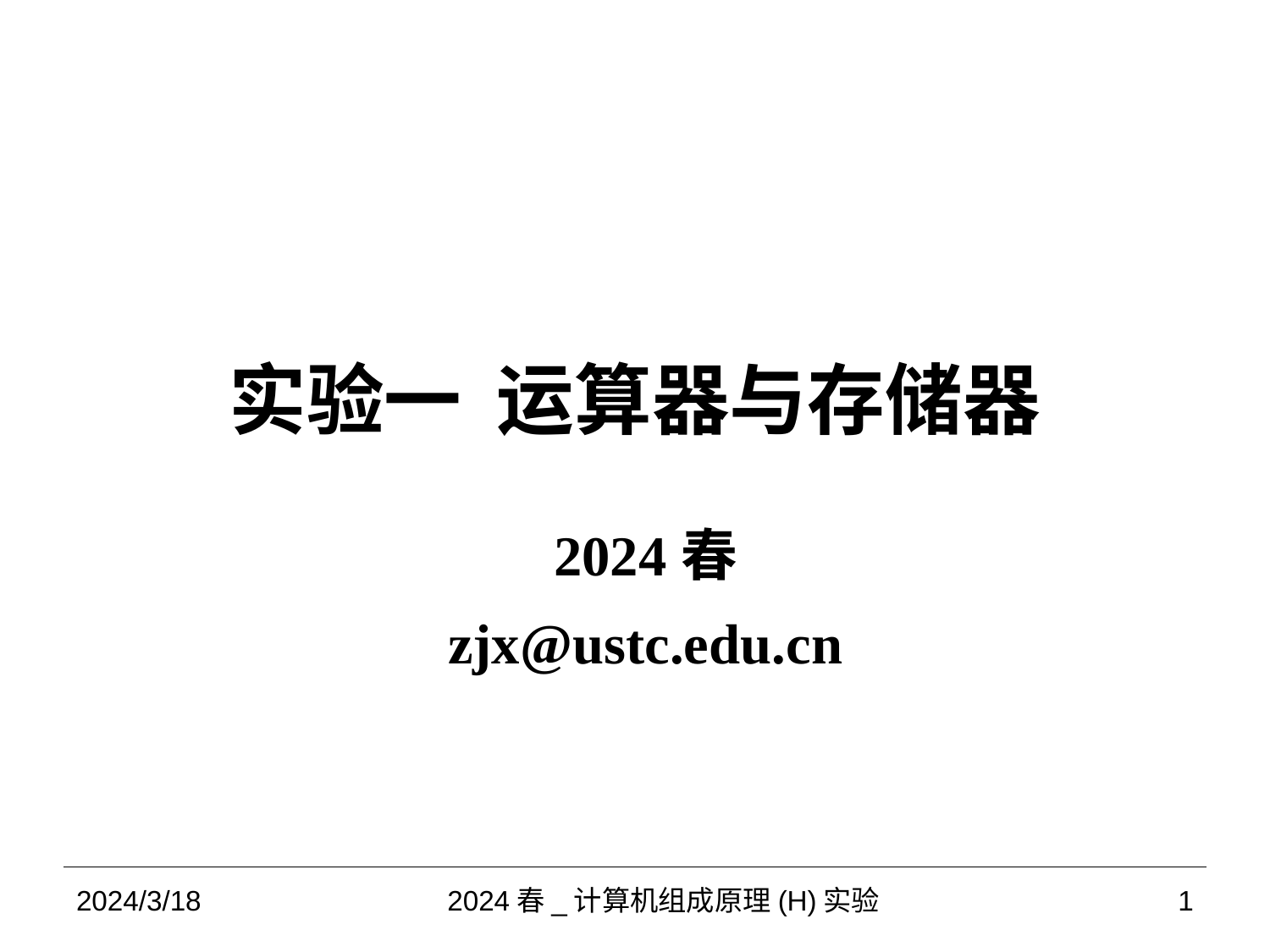

# 实验一  运算器与存储器
2024春
zjx@ustc.edu.cn
2024/3/18
2024春_计算机组成原理(H)实验
1